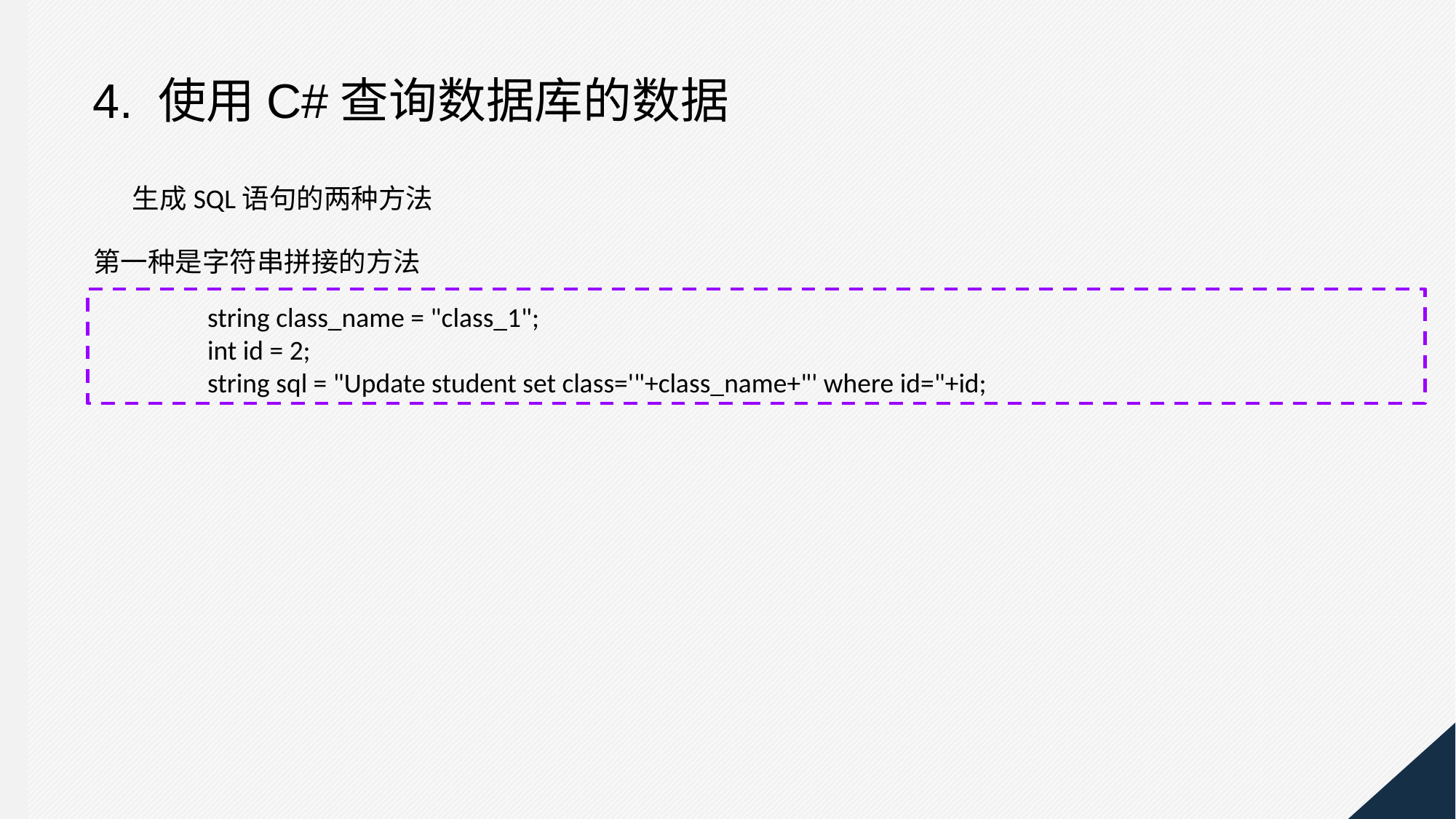

4. 使用C#查询数据库的数据
生成SQL语句的两种方法
第一种是字符串拼接的方法

	string class_name = "class_1";
	int id = 2;
	string sql = "Update student set class='"+class_name+"' where id="+id;
27